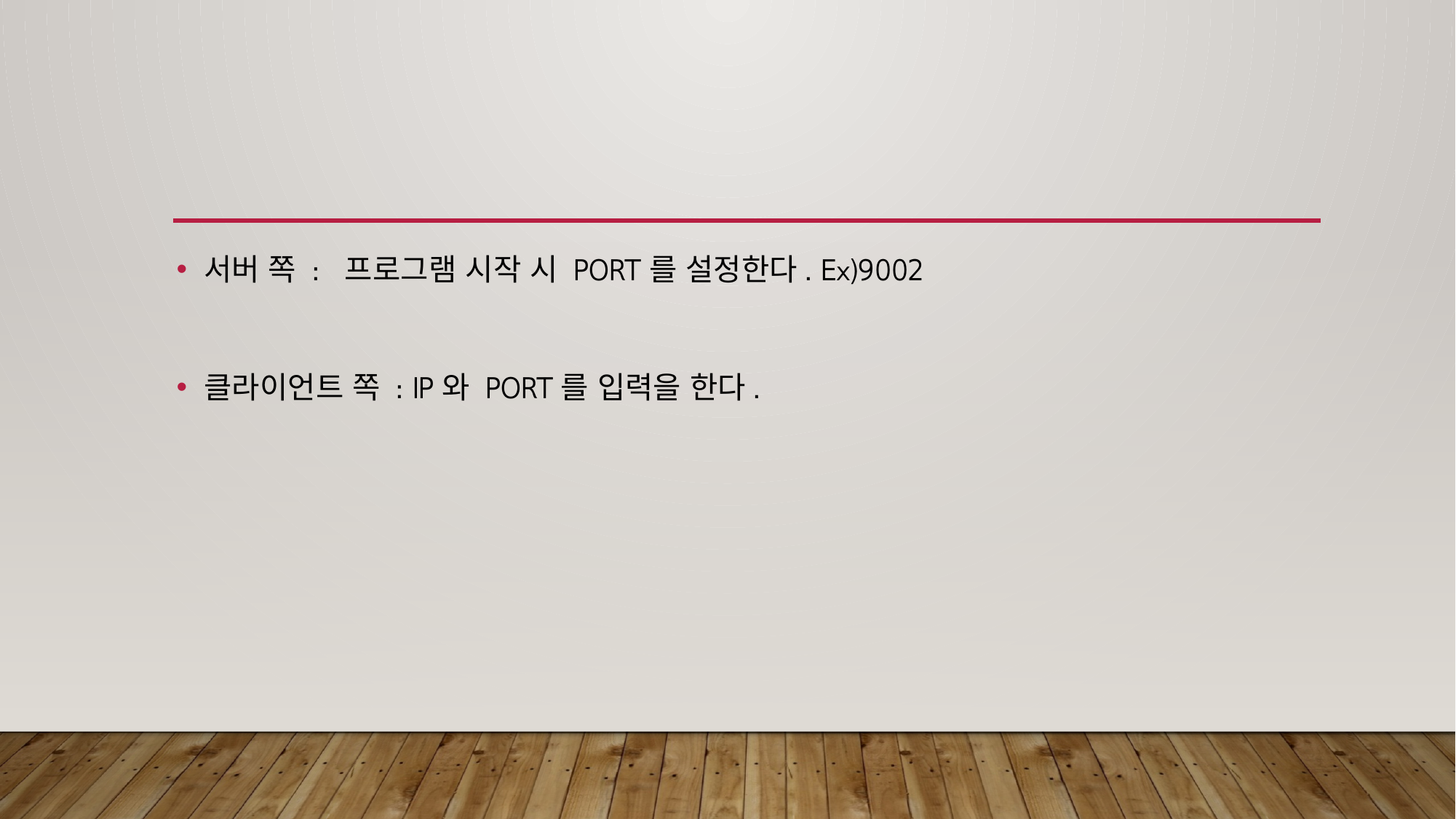

서버 쪽 :  프로그램 시작 시 PORT를 설정한다. Ex)9002

클라이언트 쪽 : IP와 PORT를 입력을 한다.